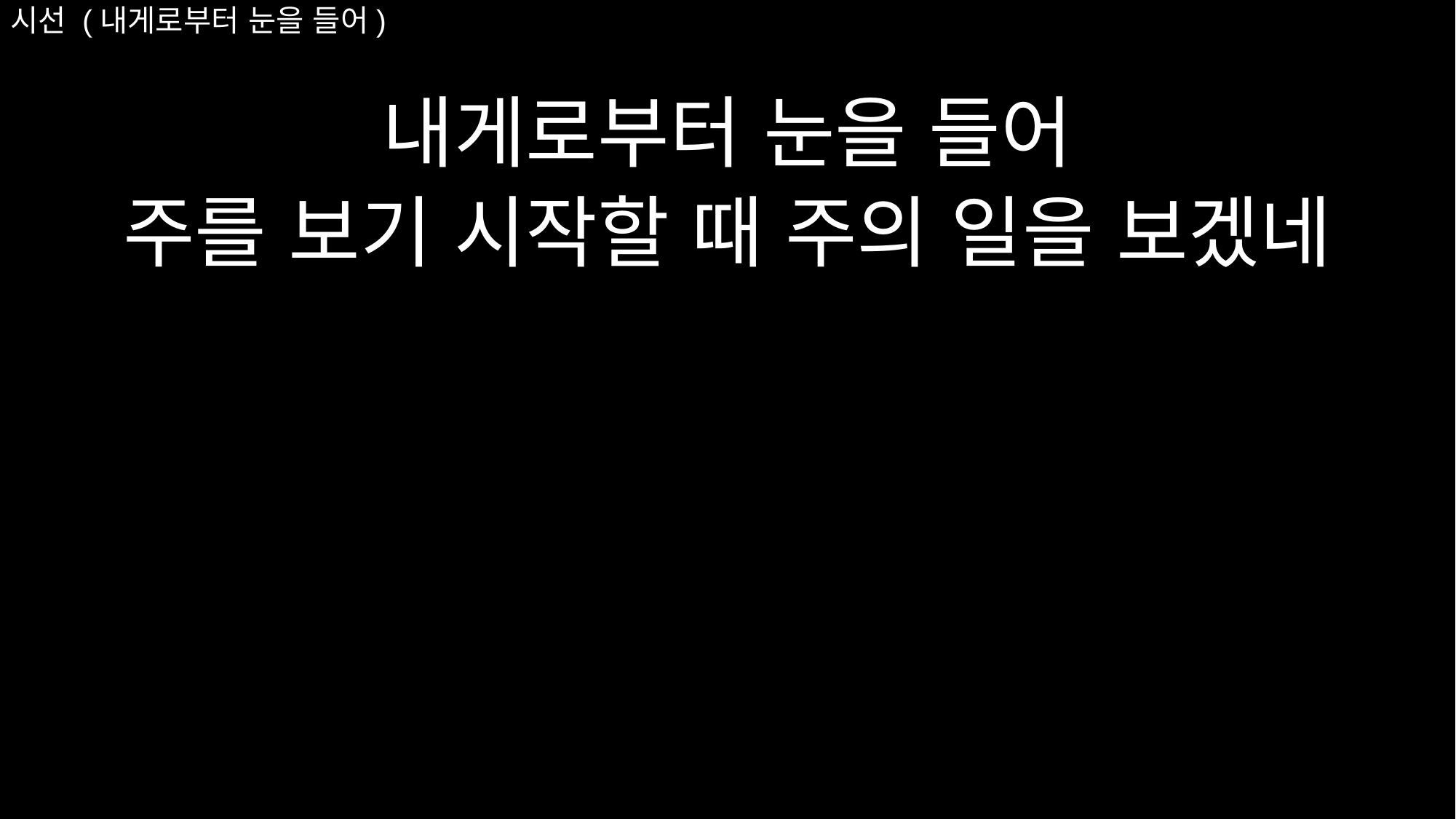

# 시선 (내게로부터 눈을 들어)
내게로부터 눈을 들어
주를 보기 시작할 때 주의 일을 보겠네